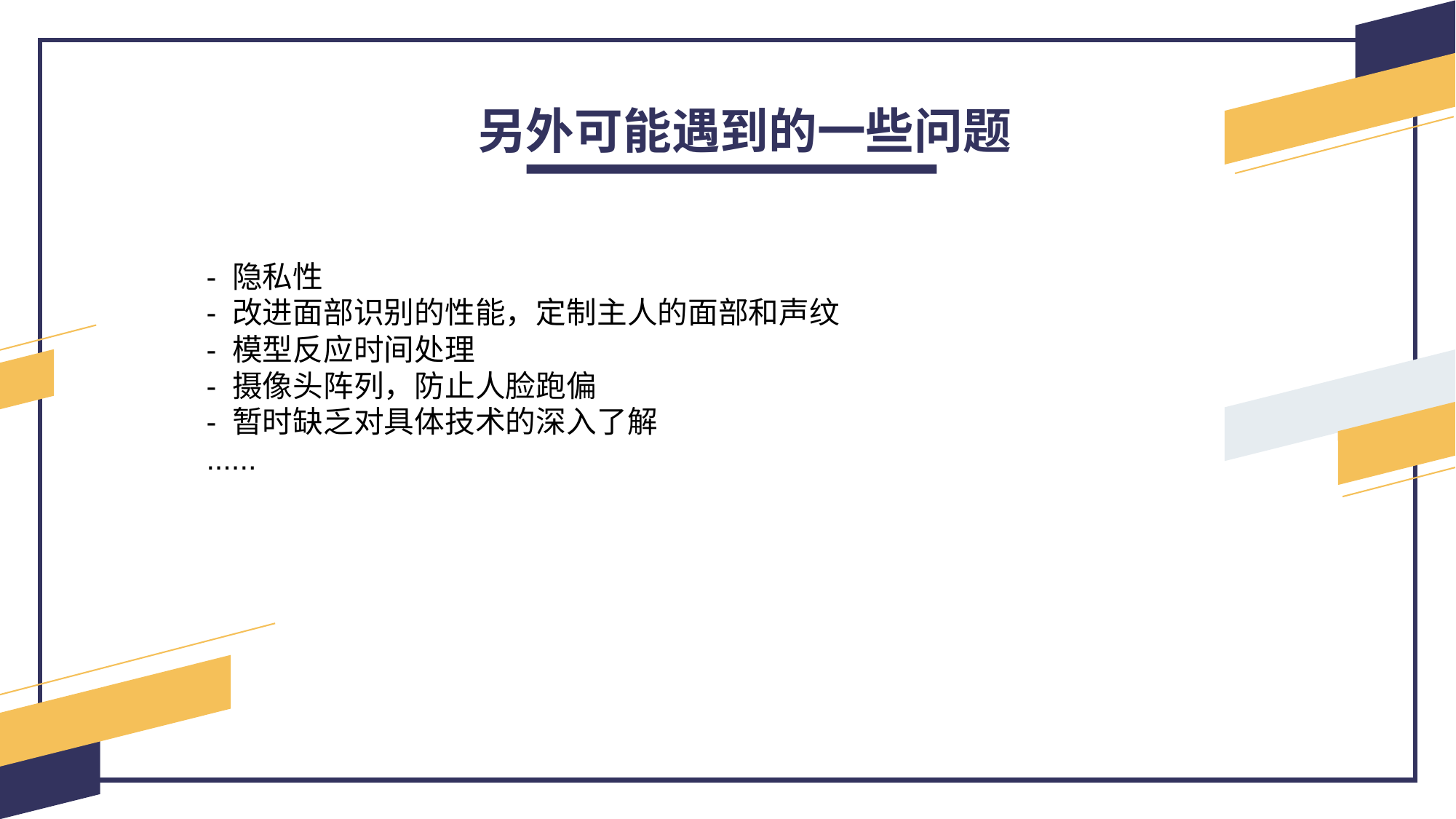

另外可能遇到的一些问题

- 隐私性
- 改进面部识别的性能，定制主人的面部和声纹
- 模型反应时间处理
- 摄像头阵列，防止人脸跑偏
- 暂时缺乏对具体技术的深入了解
......